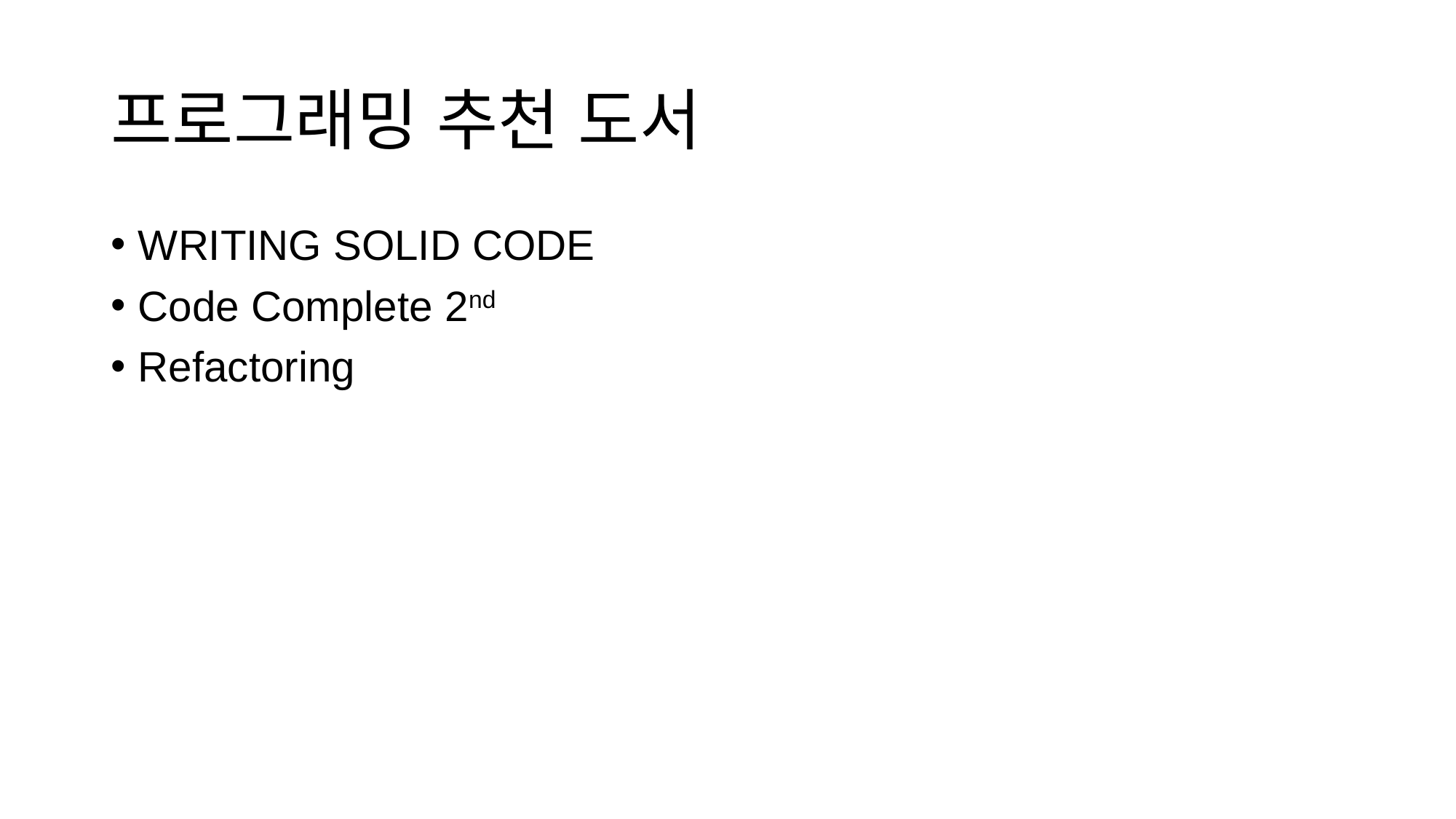

# 프로그래밍 추천 도서
WRITING SOLID CODE
Code Complete 2nd
Refactoring